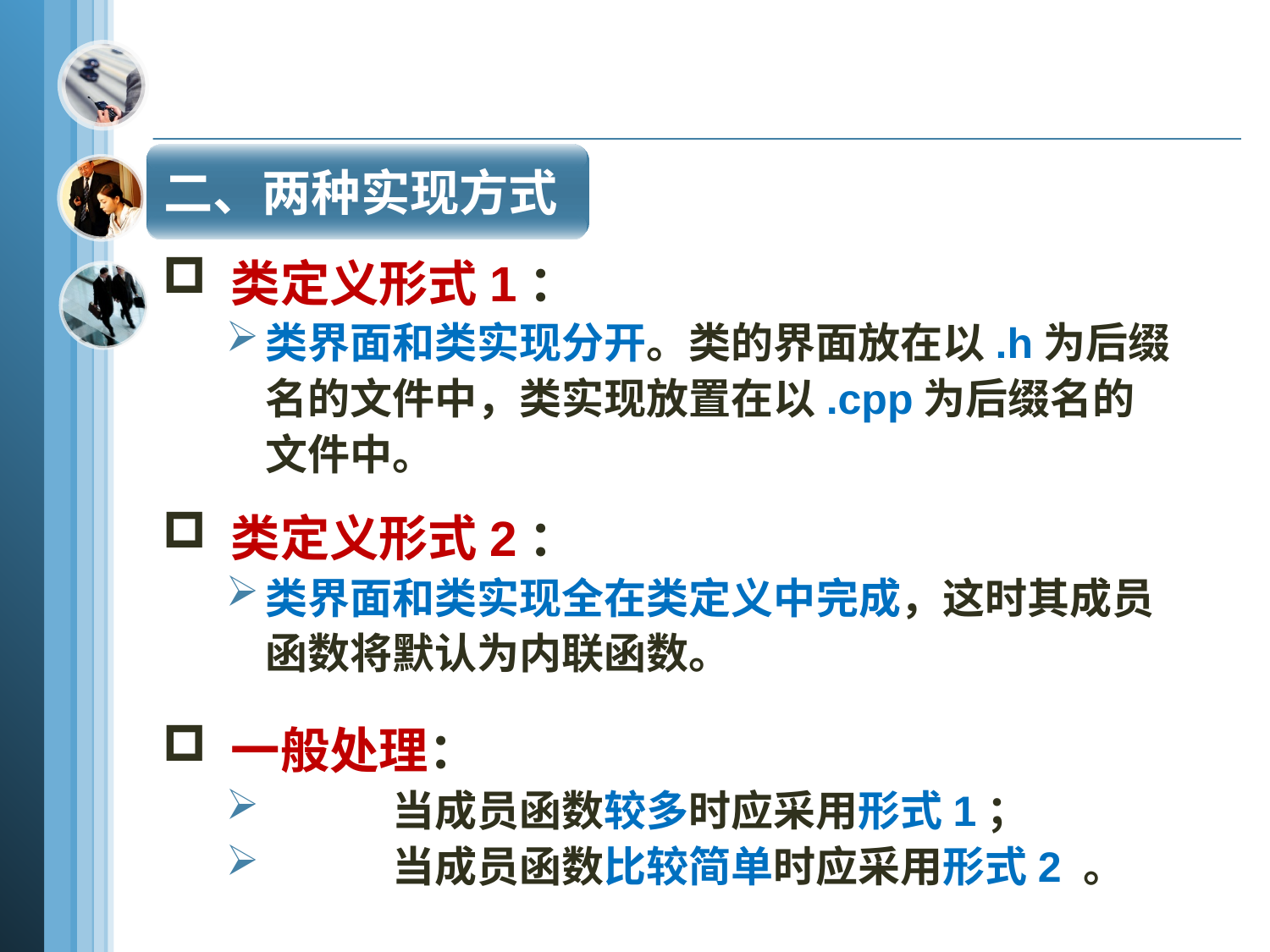

二、两种实现方式

 类定义形式1：
类界面和类实现分开。类的界面放在以.h为后缀名的文件中，类实现放置在以.cpp为后缀名的文件中。
 类定义形式2：
类界面和类实现全在类定义中完成，这时其成员函数将默认为内联函数。
 一般处理：
	当成员函数较多时应采用形式1；
	当成员函数比较简单时应采用形式2 。